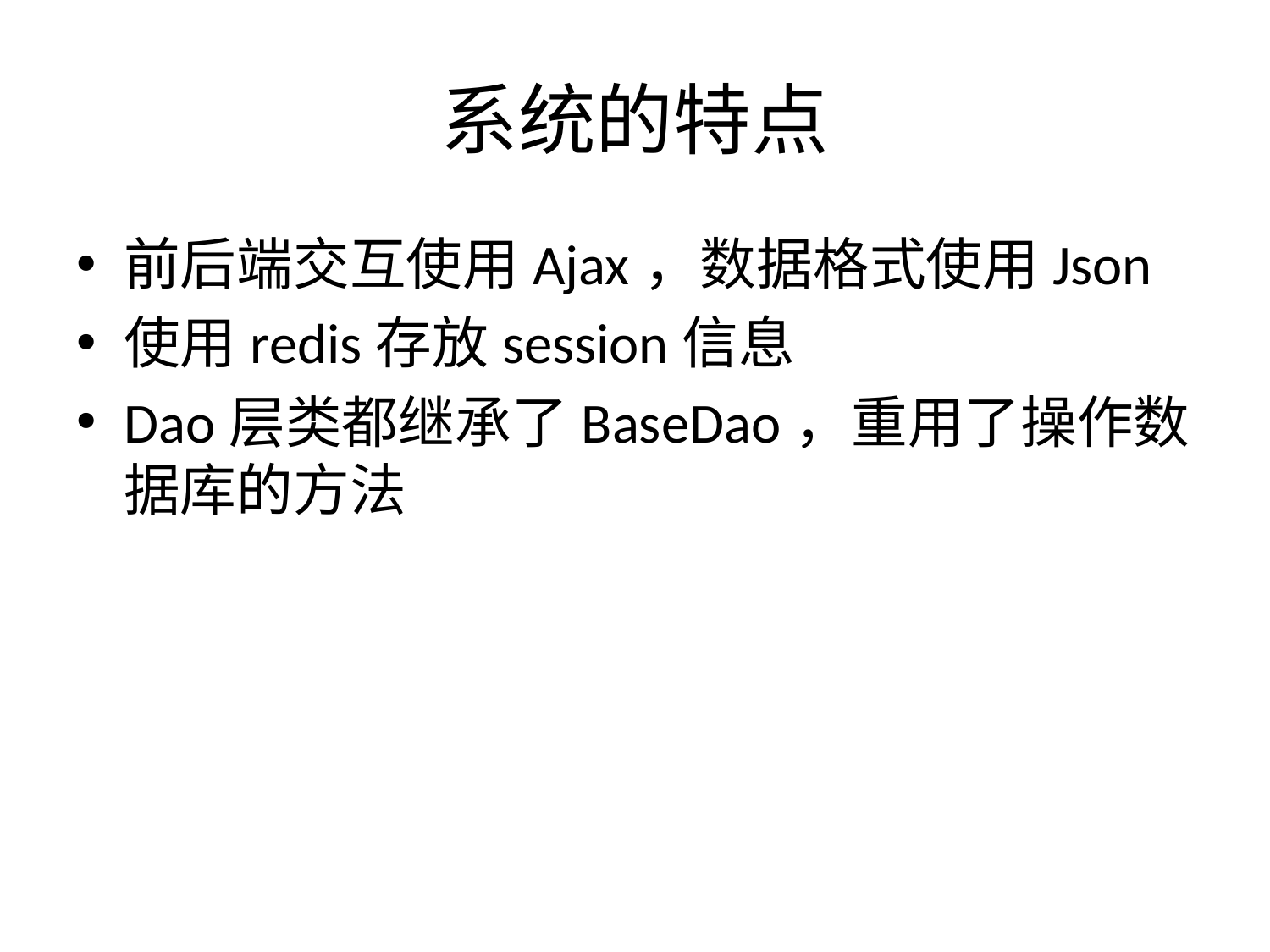

# 系统的特点
前后端交互使用Ajax，数据格式使用Json
使用redis存放session信息
Dao层类都继承了BaseDao，重用了操作数据库的方法